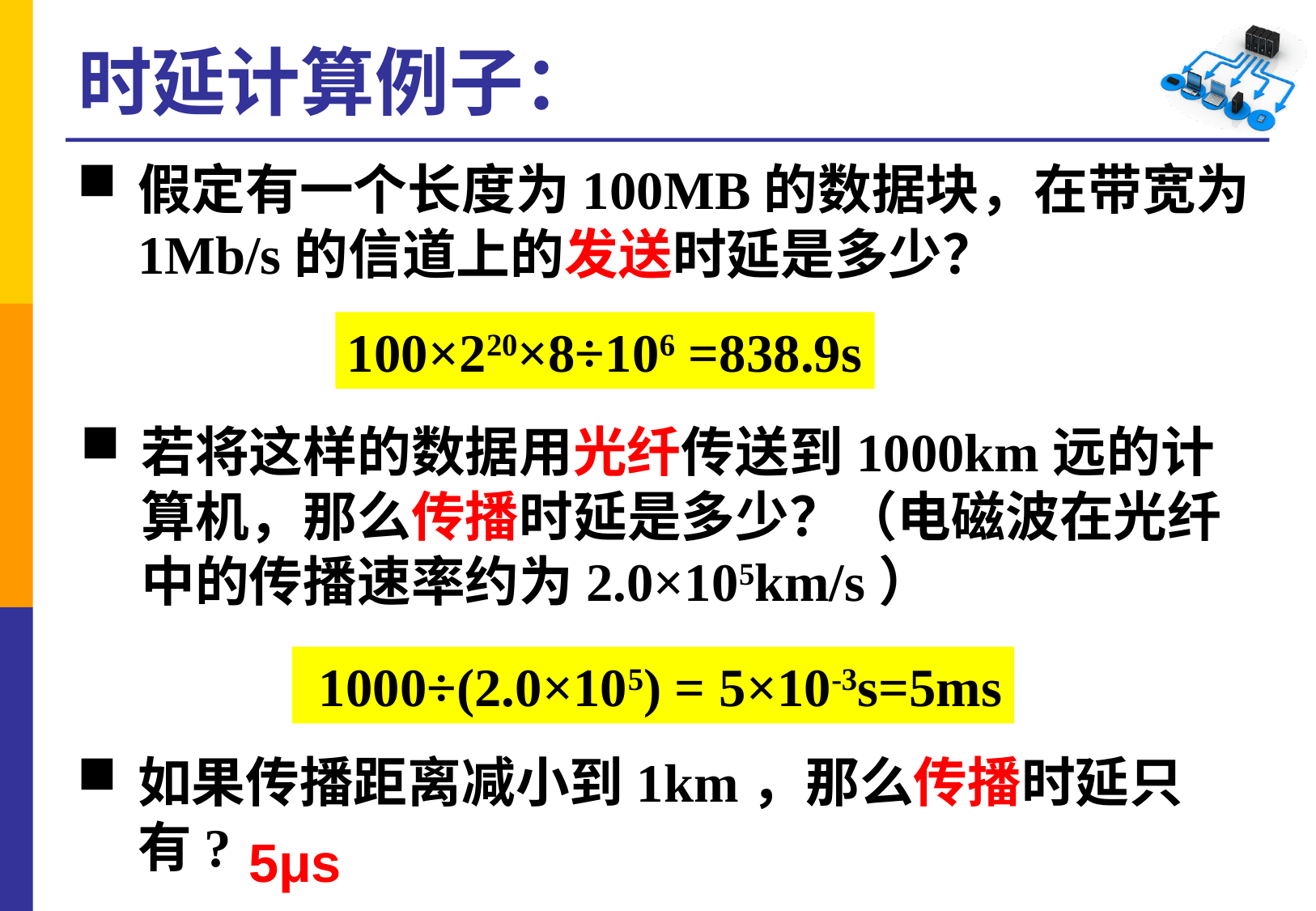

# 时延计算例子：
假定有一个长度为100MB的数据块，在带宽为1Mb/s的信道上的发送时延是多少？
100×220×8÷106 =838.9s
若将这样的数据用光纤传送到1000km远的计算机，那么传播时延是多少？（电磁波在光纤中的传播速率约为2.0×105km/s）
 1000÷(2.0×105) = 5×10-3s=5ms
如果传播距离减小到1km，那么传播时延只有?
5μs